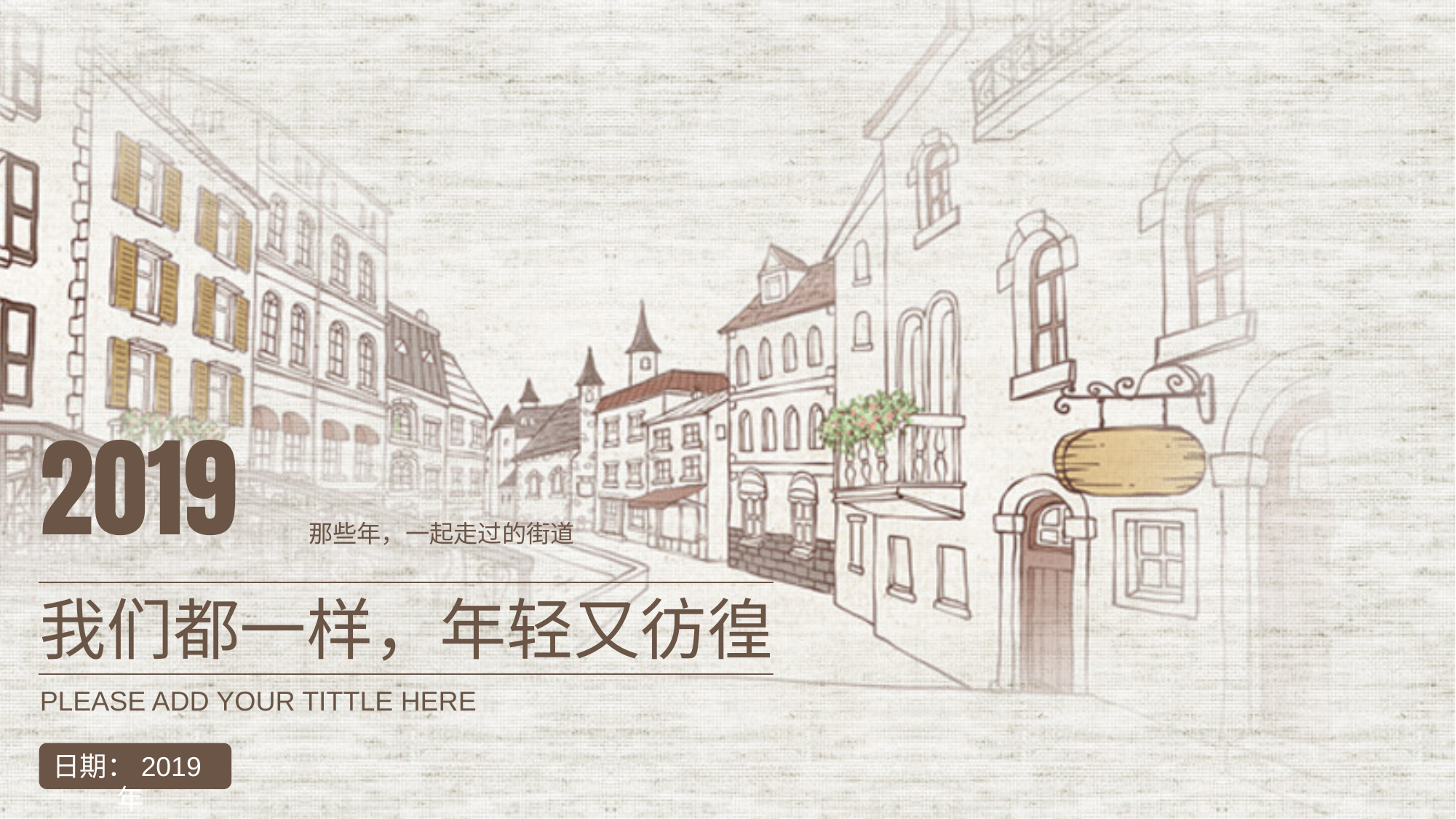

2019
那些年，一起走过的街道
我们都一样，年轻又彷徨
PLEASE ADD YOUR TITTLE HERE

日期：2019年